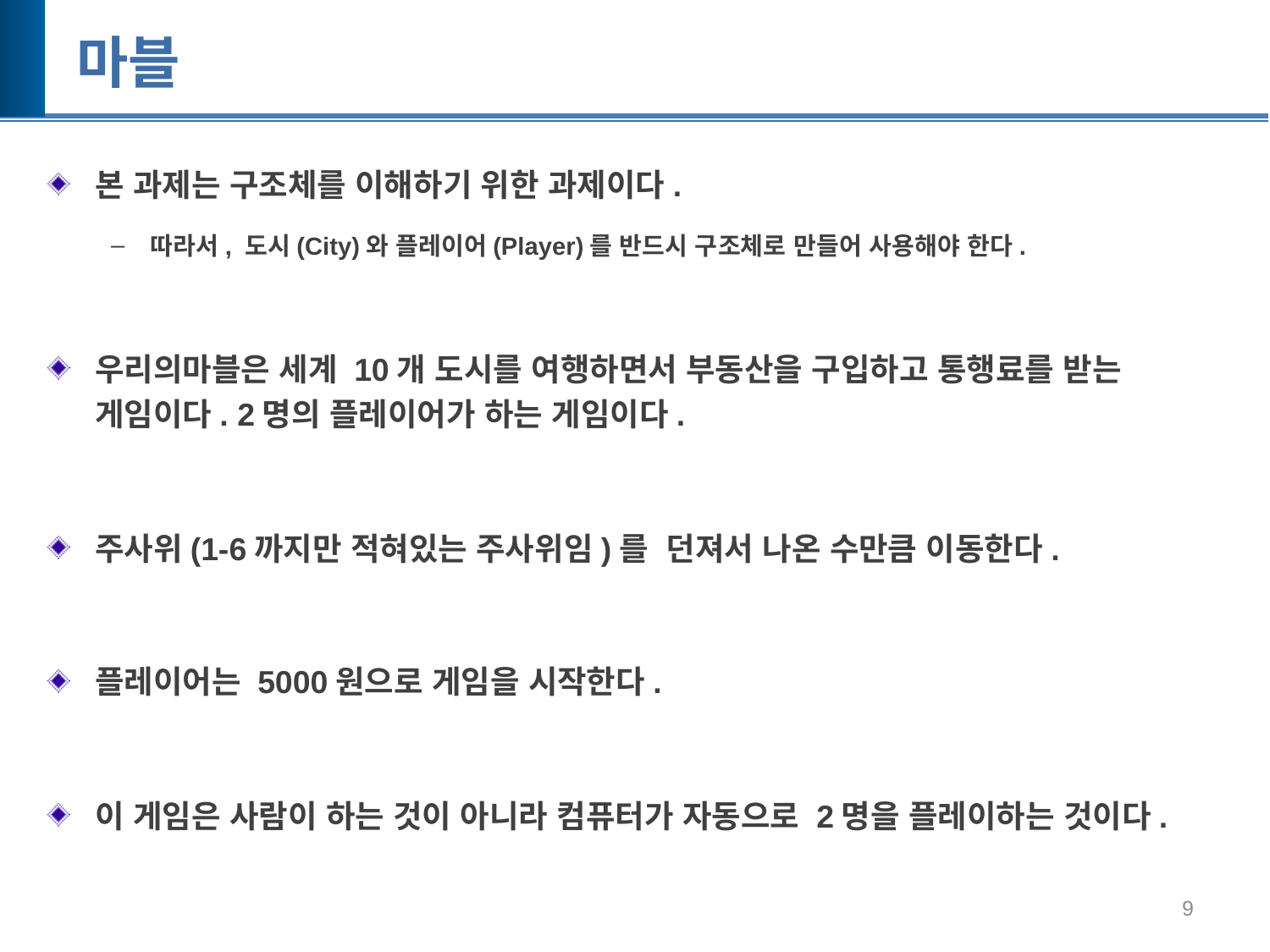

# 마블
본 과제는 구조체를 이해하기 위한 과제이다.
따라서, 도시(City)와 플레이어(Player)를 반드시 구조체로 만들어 사용해야 한다.

우리의마블은 세계 10개 도시를 여행하면서 부동산을 구입하고 통행료를 받는 게임이다. 2명의 플레이어가 하는 게임이다.

주사위(1-6까지만 적혀있는 주사위임)를  던져서 나온 수만큼 이동한다.

플레이어는 5000원으로 게임을 시작한다.

이 게임은 사람이 하는 것이 아니라 컴퓨터가 자동으로 2명을 플레이하는 것이다.

9